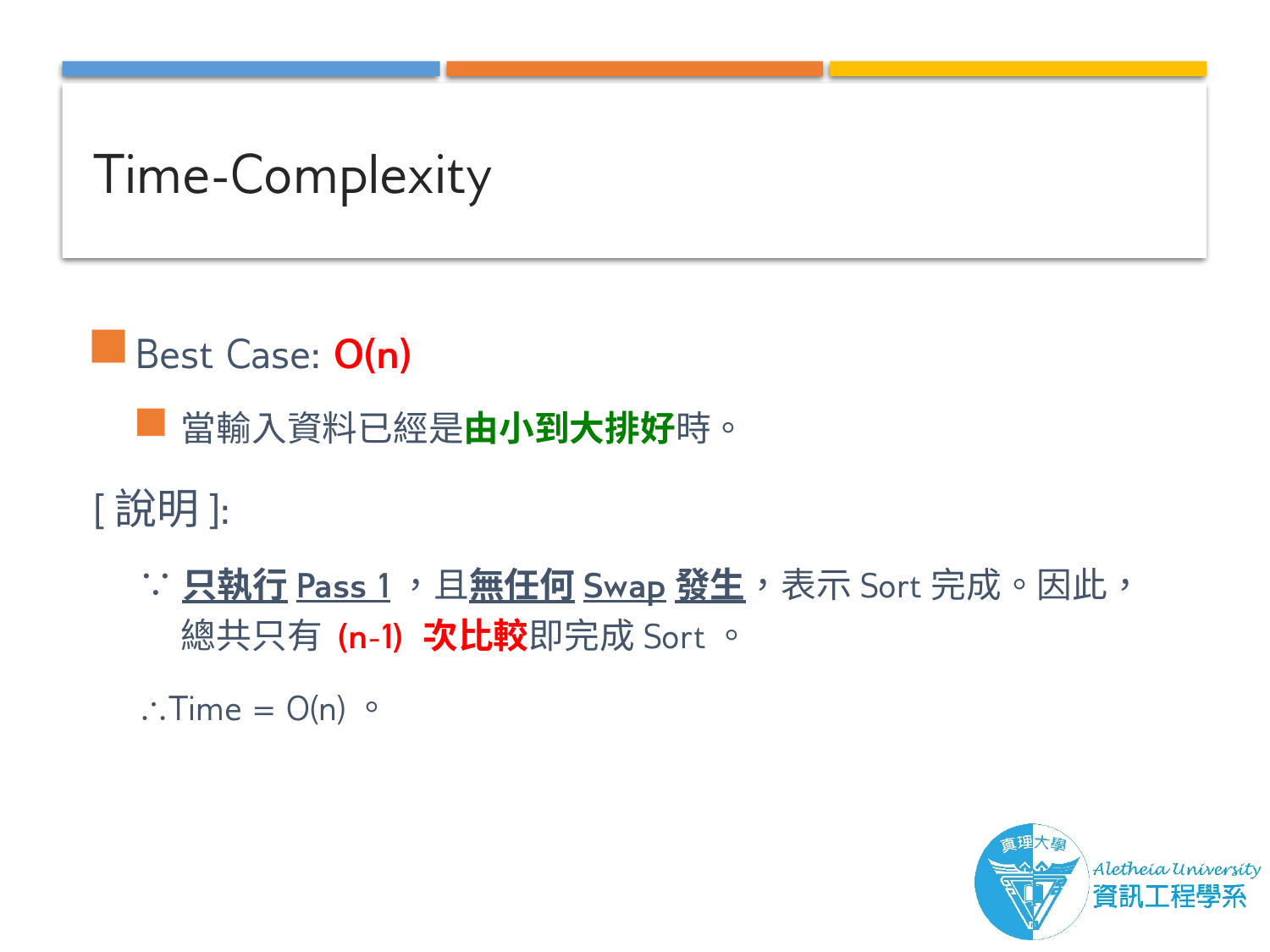

# Time-Complexity
Best Case: O(n)
當輸入資料已經是由小到大排好時。
[說明]:
∵只執行Pass 1，且無任何Swap發生，表示Sort完成。因此，總共只有 (n-1) 次比較即完成Sort。
∴Time = O(n)。